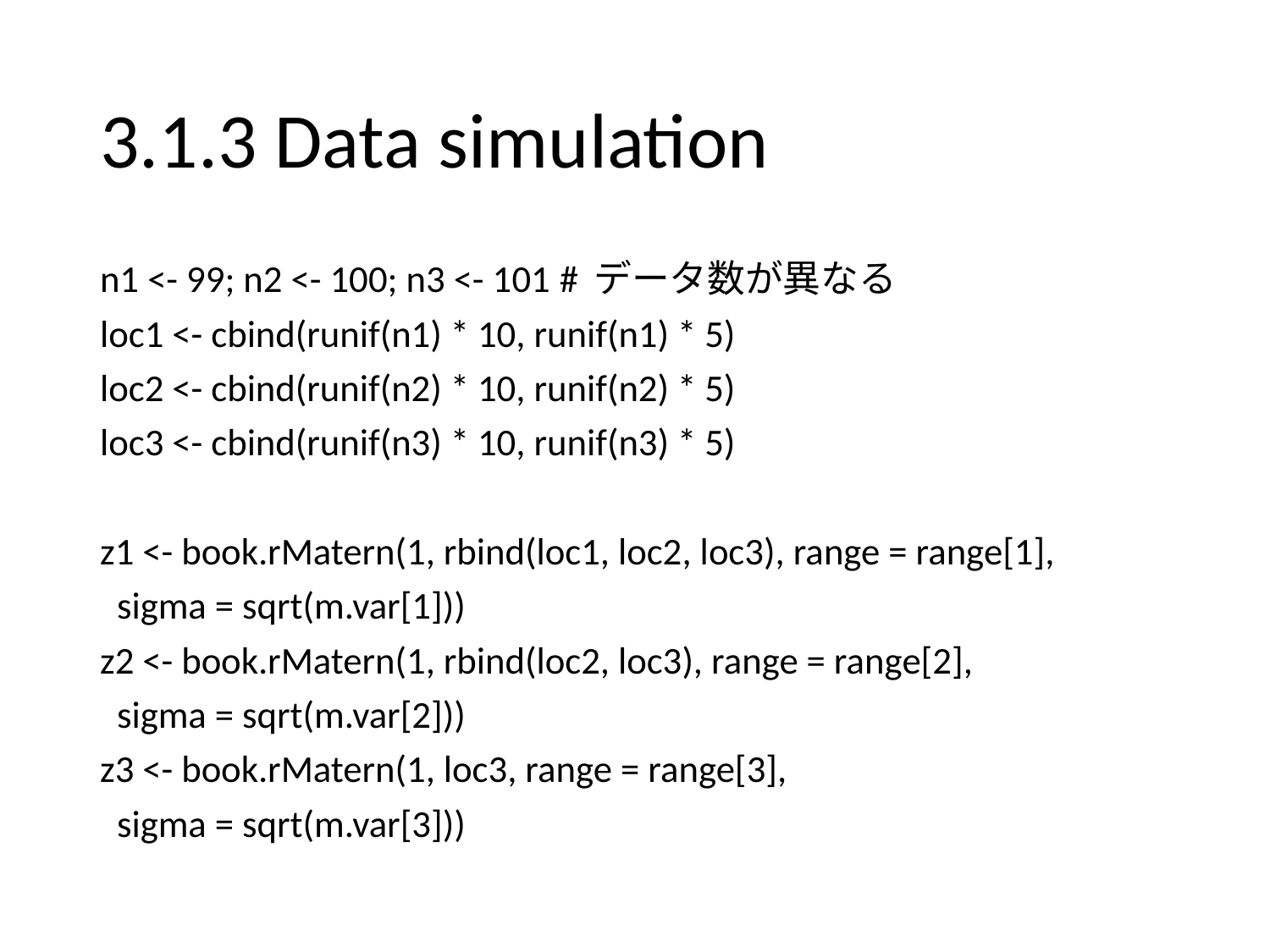

# 3.1.3 Data simulation
n1 <- 99; n2 <- 100; n3 <- 101 # データ数が異なる
loc1 <- cbind(runif(n1) * 10, runif(n1) * 5)
loc2 <- cbind(runif(n2) * 10, runif(n2) * 5)
loc3 <- cbind(runif(n3) * 10, runif(n3) * 5)

z1 <- book.rMatern(1, rbind(loc1, loc2, loc3), range = range[1],
  sigma = sqrt(m.var[1]))
z2 <- book.rMatern(1, rbind(loc2, loc3), range = range[2],
  sigma = sqrt(m.var[2]))
z3 <- book.rMatern(1, loc3, range = range[3],
  sigma = sqrt(m.var[3]))